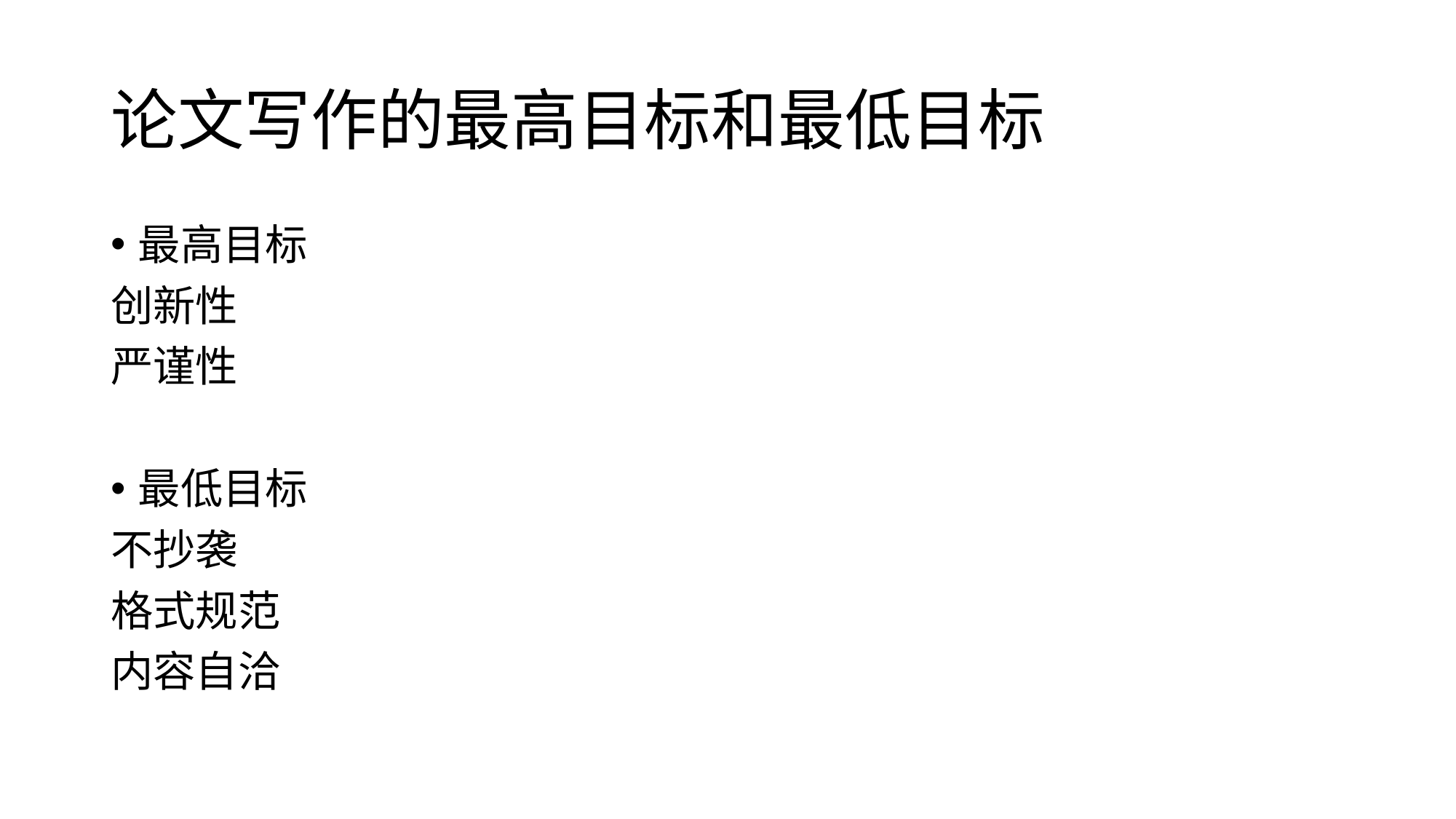

# 论文写作的最高目标和最低目标
最高目标
创新性
严谨性

最低目标
不抄袭
格式规范
内容自洽